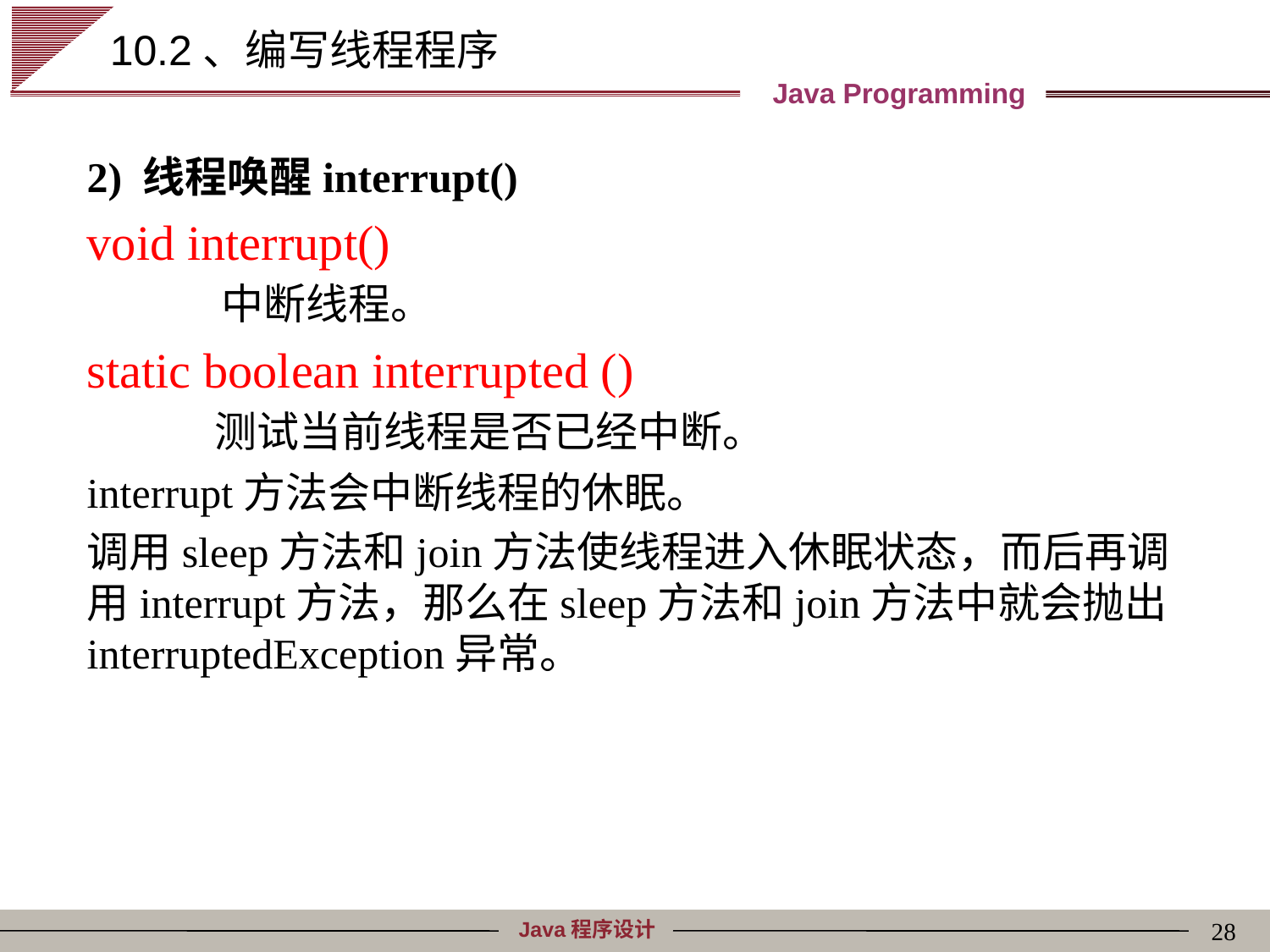

# 10.2、编写线程程序
2) 线程唤醒interrupt()
void interrupt()
          中断线程。
static boolean interrupted ()
          测试当前线程是否已经中断。
interrupt方法会中断线程的休眠。
调用sleep方法和join方法使线程进入休眠状态，而后再调用interrupt方法，那么在sleep方法和join方法中就会抛出interruptedException异常。